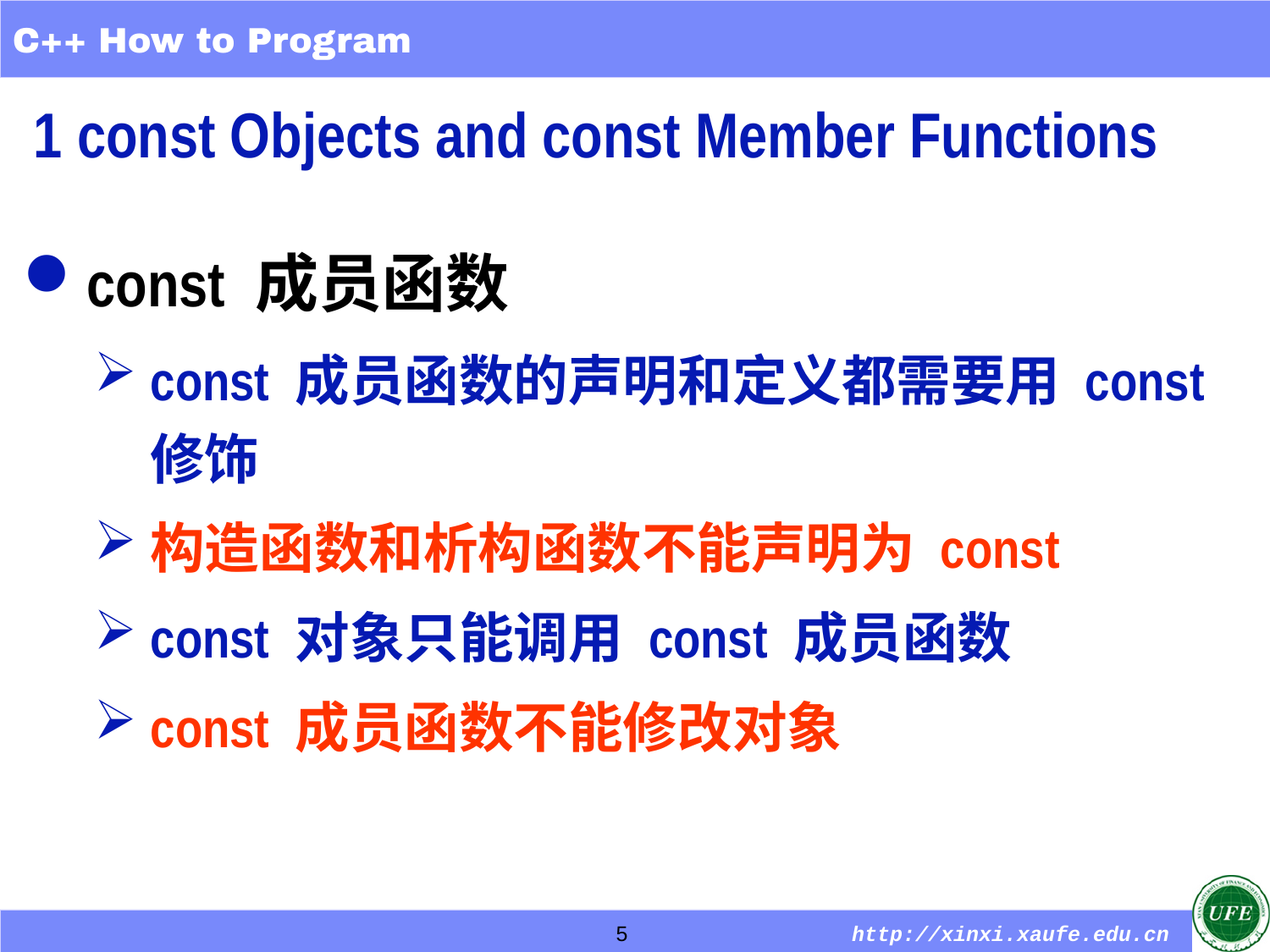

1 const Objects and const Member Functions
const 成员函数
const 成员函数的声明和定义都需要用 const 修饰
构造函数和析构函数不能声明为 const
const 对象只能调用 const 成员函数
const 成员函数不能修改对象
5